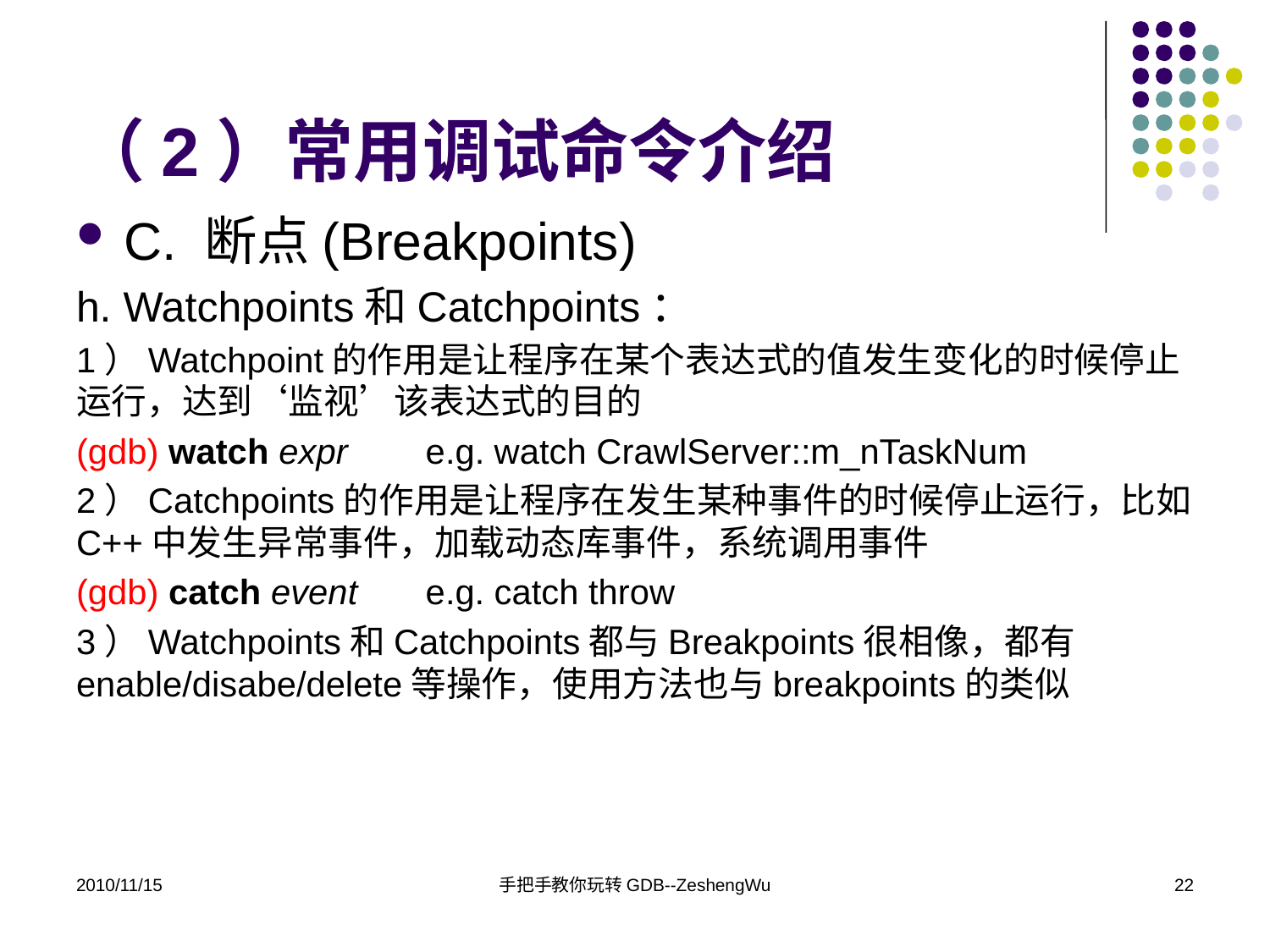

# （2）常用调试命令介绍
C. 断点(Breakpoints)
h. Watchpoints和Catchpoints：
1）Watchpoint的作用是让程序在某个表达式的值发生变化的时候停止运行，达到‘监视’该表达式的目的
(gdb) watch expr        e.g. watch CrawlServer::m_nTaskNum
2）Catchpoints的作用是让程序在发生某种事件的时候停止运行，比如C++中发生异常事件，加载动态库事件，系统调用事件
(gdb) catch event       e.g. catch throw
3）Watchpoints和Catchpoints都与Breakpoints很相像，都有enable/disabe/delete等操作，使用方法也与breakpoints的类似
2010/11/15
手把手教你玩转GDB--ZeshengWu
22